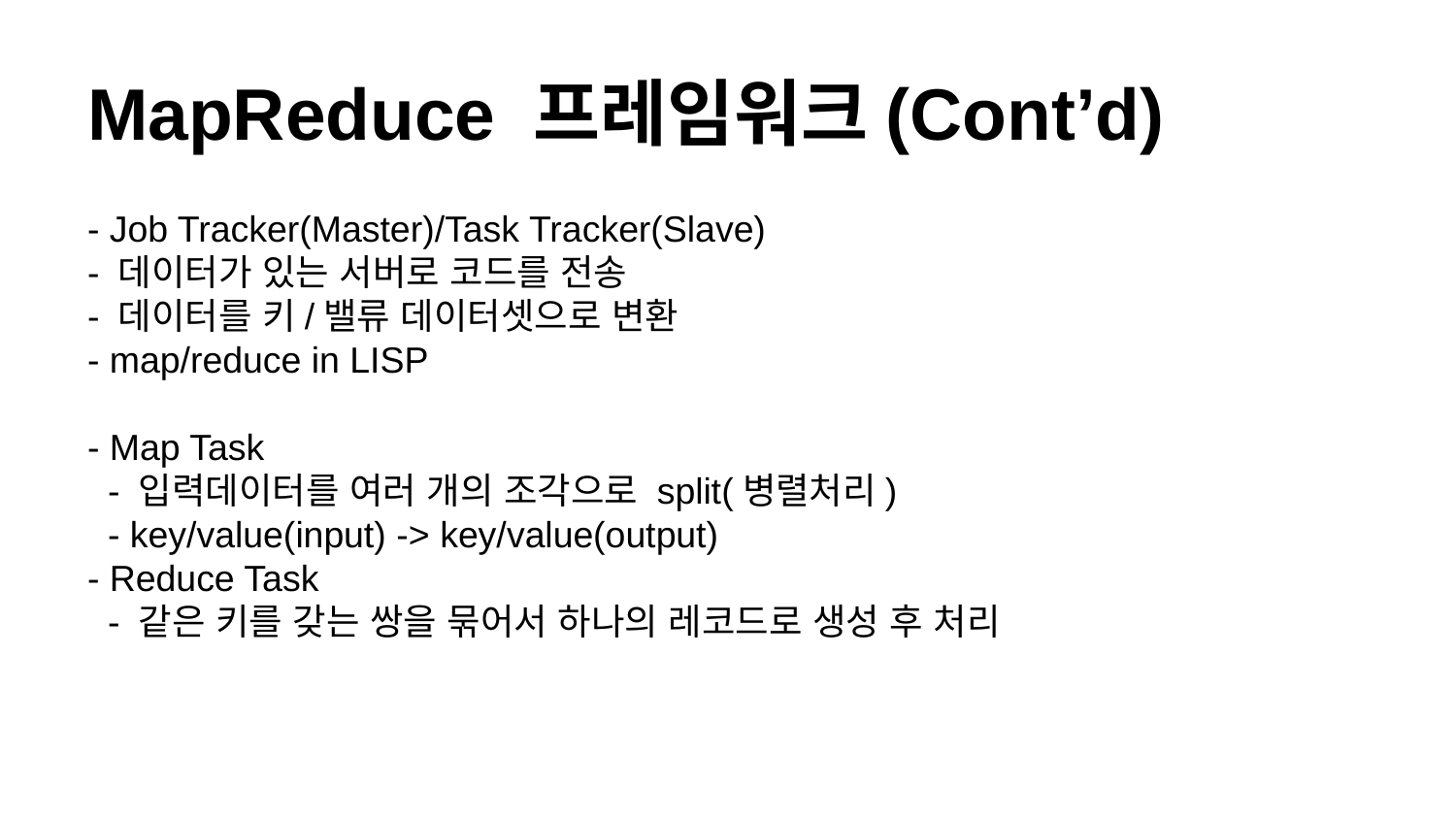

# MapReduce 프레임워크(Cont’d)
- Job Tracker(Master)/Task Tracker(Slave)
- 데이터가 있는 서버로 코드를 전송
- 데이터를 키/밸류 데이터셋으로 변환
- map/reduce in LISP

- Map Task
  - 입력데이터를 여러 개의 조각으로 split(병렬처리)
  - key/value(input) -> key/value(output)
- Reduce Task
  - 같은 키를 갖는 쌍을 묶어서 하나의 레코드로 생성 후 처리